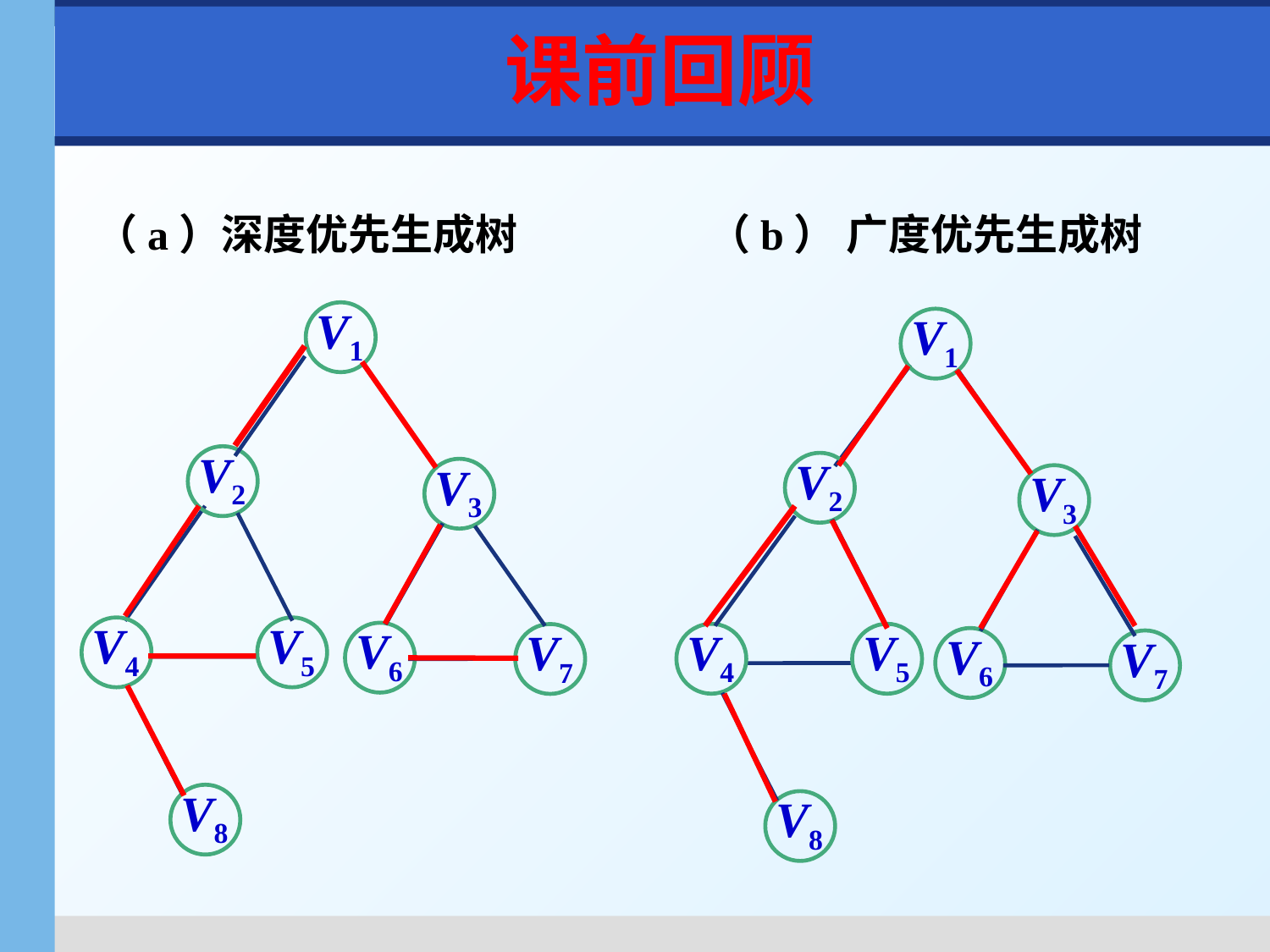

课前回顾
（a）深度优先生成树                    （b） 广度优先生成树
V1

V1

V2

V2

V3

V3

V4

V5

V6

V4

V5

V7

V6

V7

V8

V8